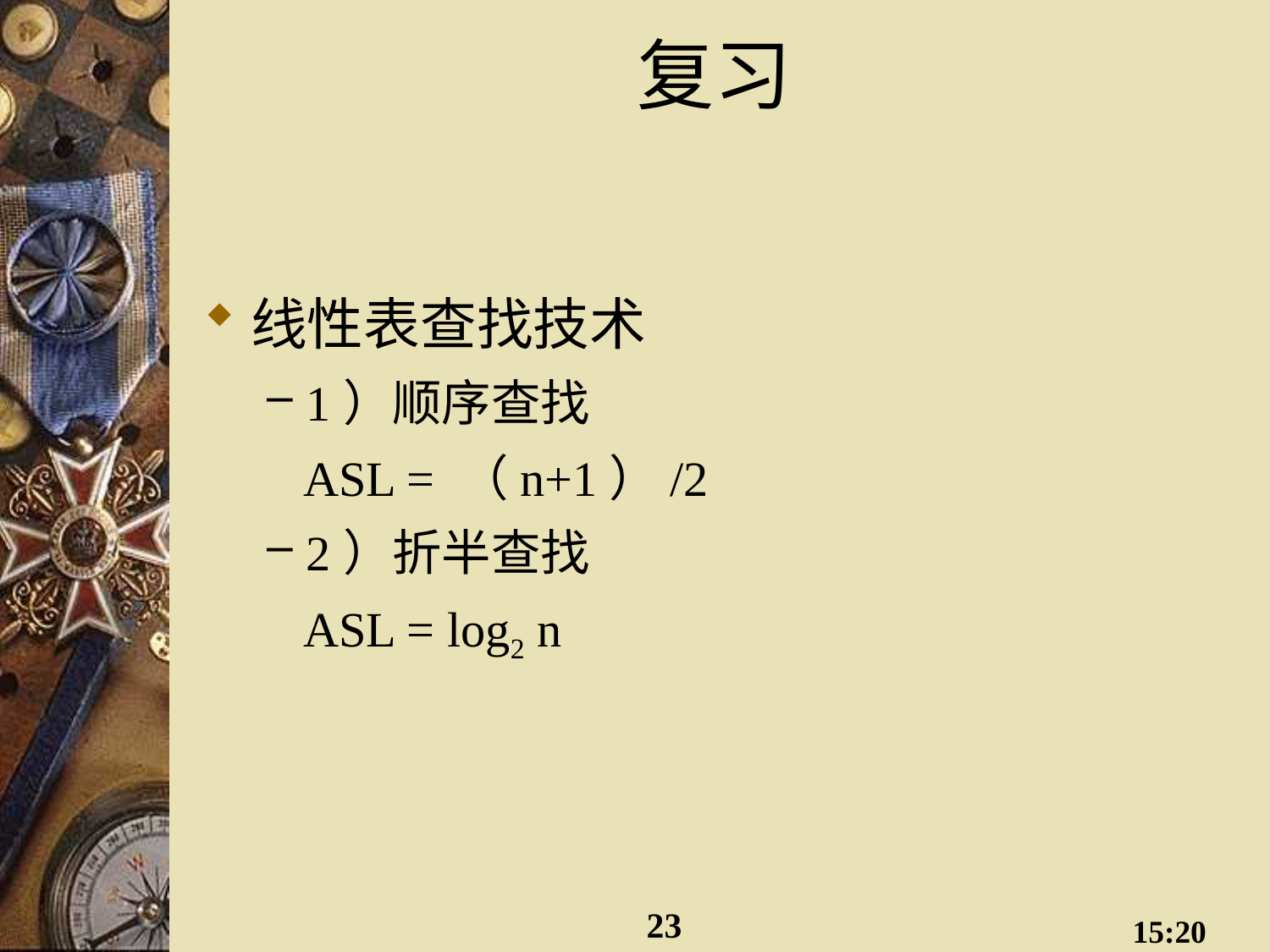

# 复习
线性表查找技术
1）顺序查找
   ASL = （n+1）/2
2）折半查找
   ASL = log2 n